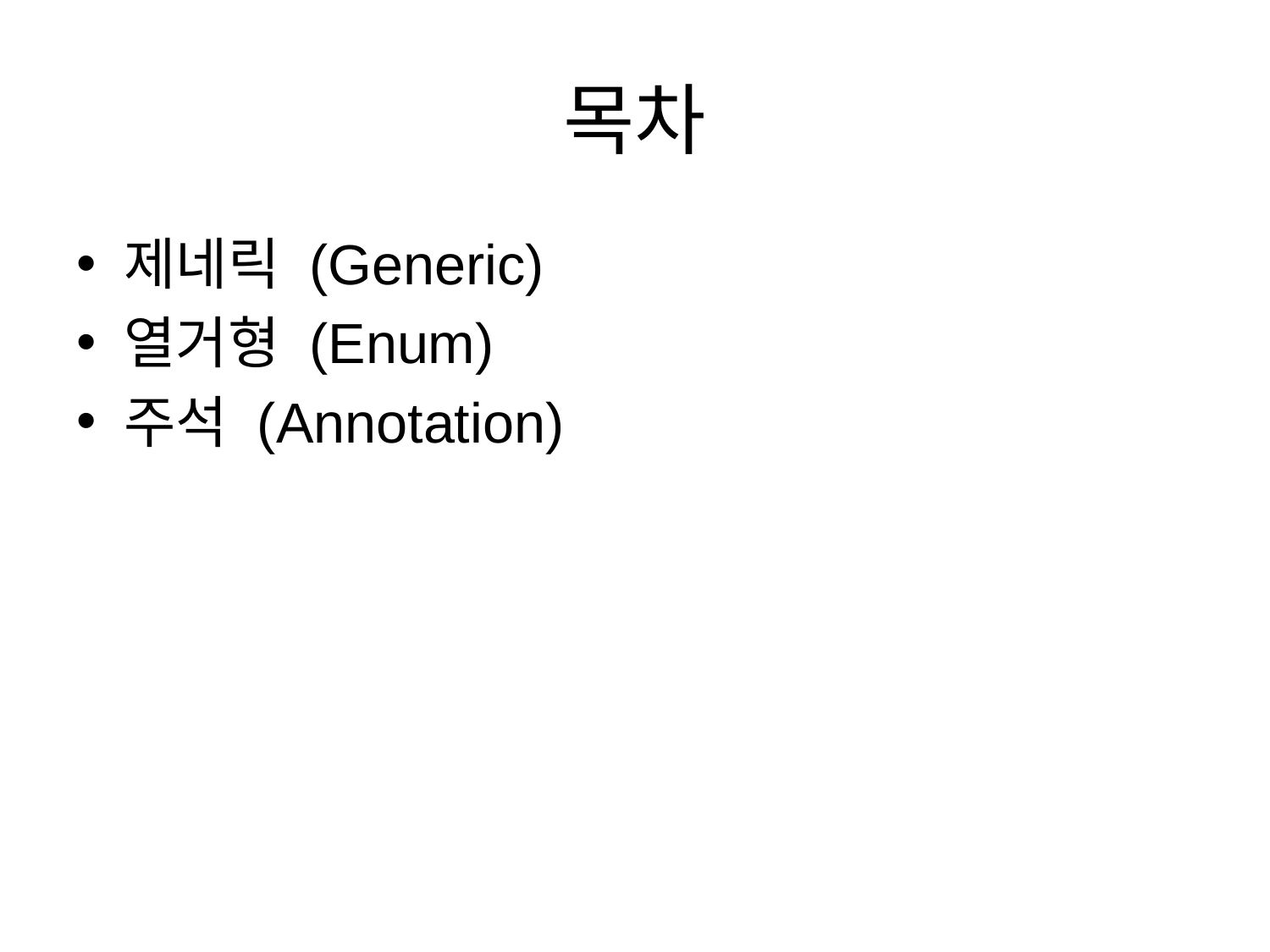

# 목차
제네릭 (Generic)
열거형 (Enum)
주석 (Annotation)